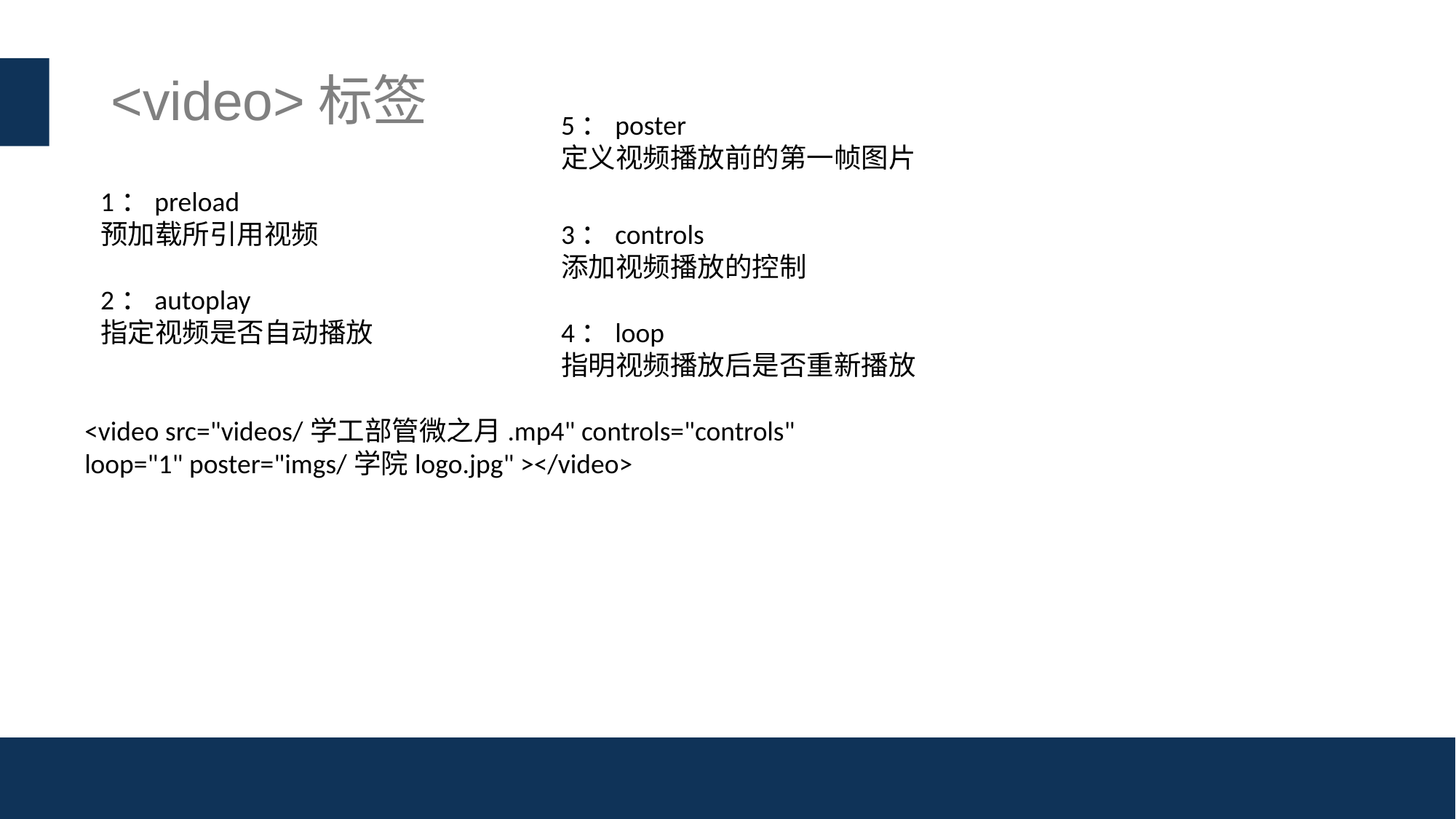

# <video>标签

5：poster
定义视频播放前的第一帧图片
1：preload
预加载所引用视频

2：autoplay
指定视频是否自动播放
3：controls
添加视频播放的控制

4：loop
指明视频播放后是否重新播放
<video src="videos/学工部管微之月.mp4" controls="controls" loop="1" poster="imgs/学院logo.jpg" ></video>